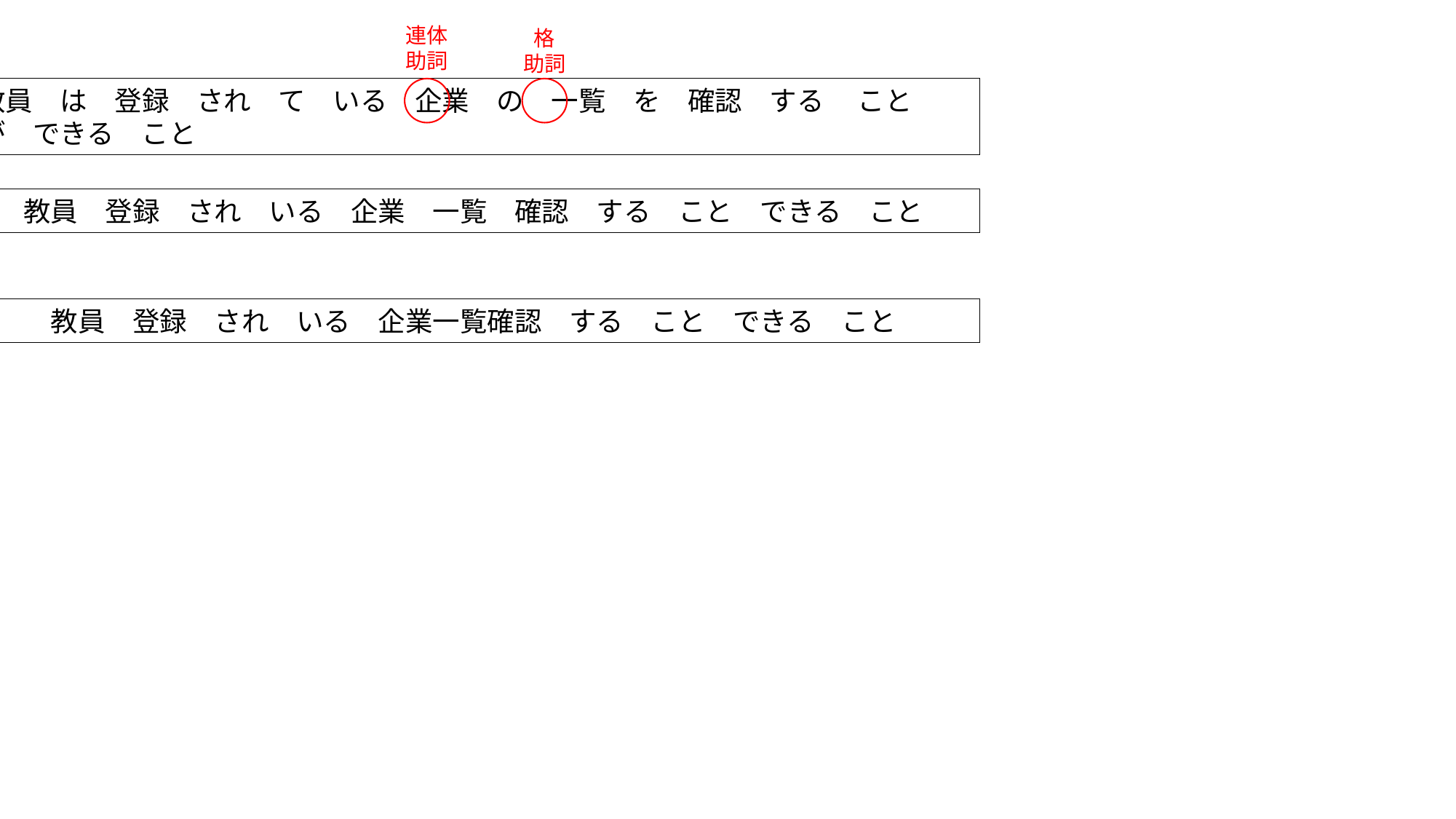

連体
助詞
格
助詞

教員　は　登録　され　て　いる　企業　の　一覧　を　確認　する　 こと 　が　できる　こと

教員　登録　され　いる　企業　一覧　確認　する　こと　できる　こと
教員　登録　され　いる　企業一覧確認　する　こと　できる　こと